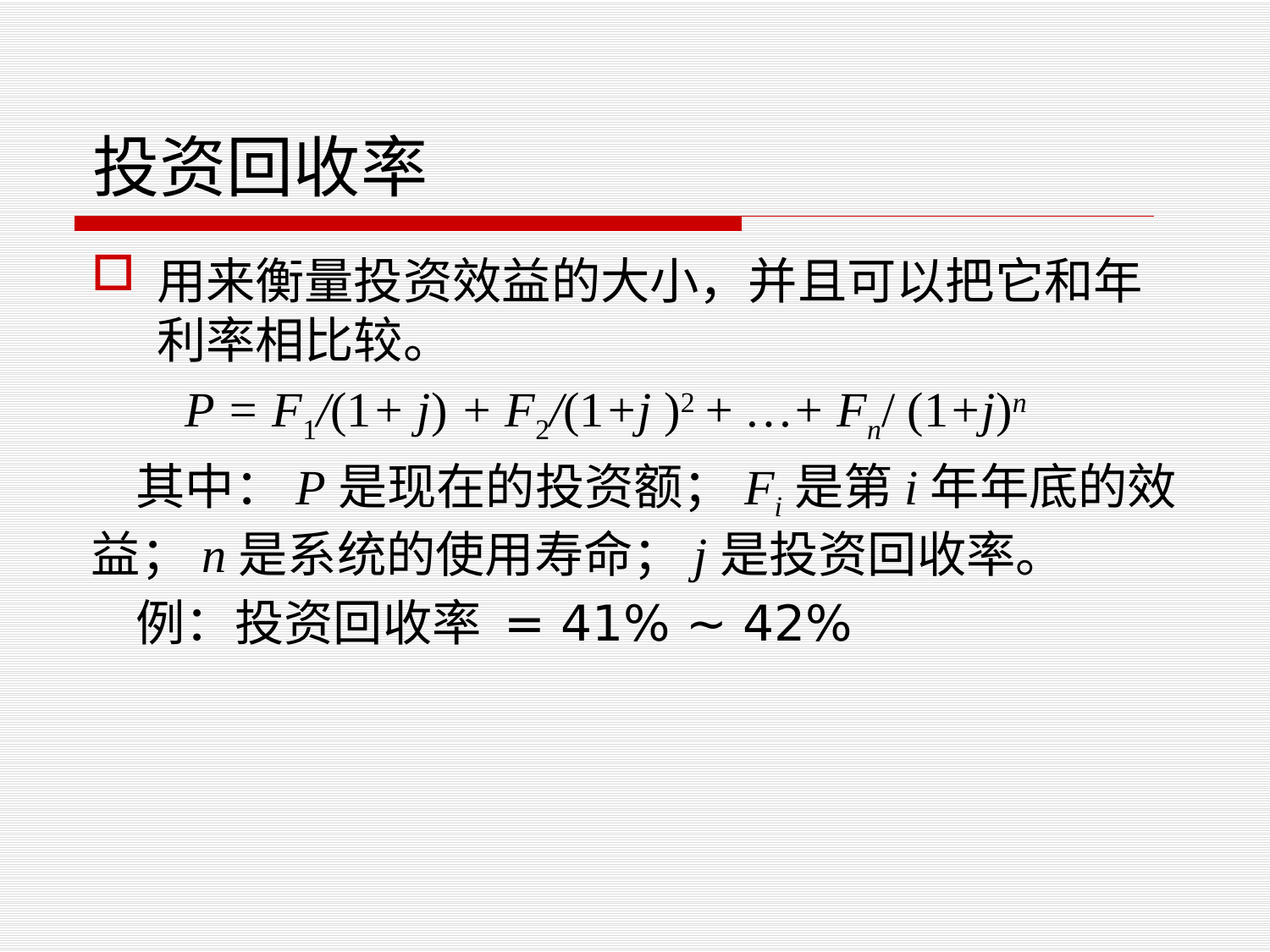

# 投资回收率
用来衡量投资效益的大小，并且可以把它和年利率相比较。
      P = F1/(1+ j) + F2/(1+j )2 + …+ Fn/ (1+j)n
   其中：P是现在的投资额；Fi是第i年年底的效益；n是系统的使用寿命；j是投资回收率。
   例：投资回收率 = 41% ~ 42%